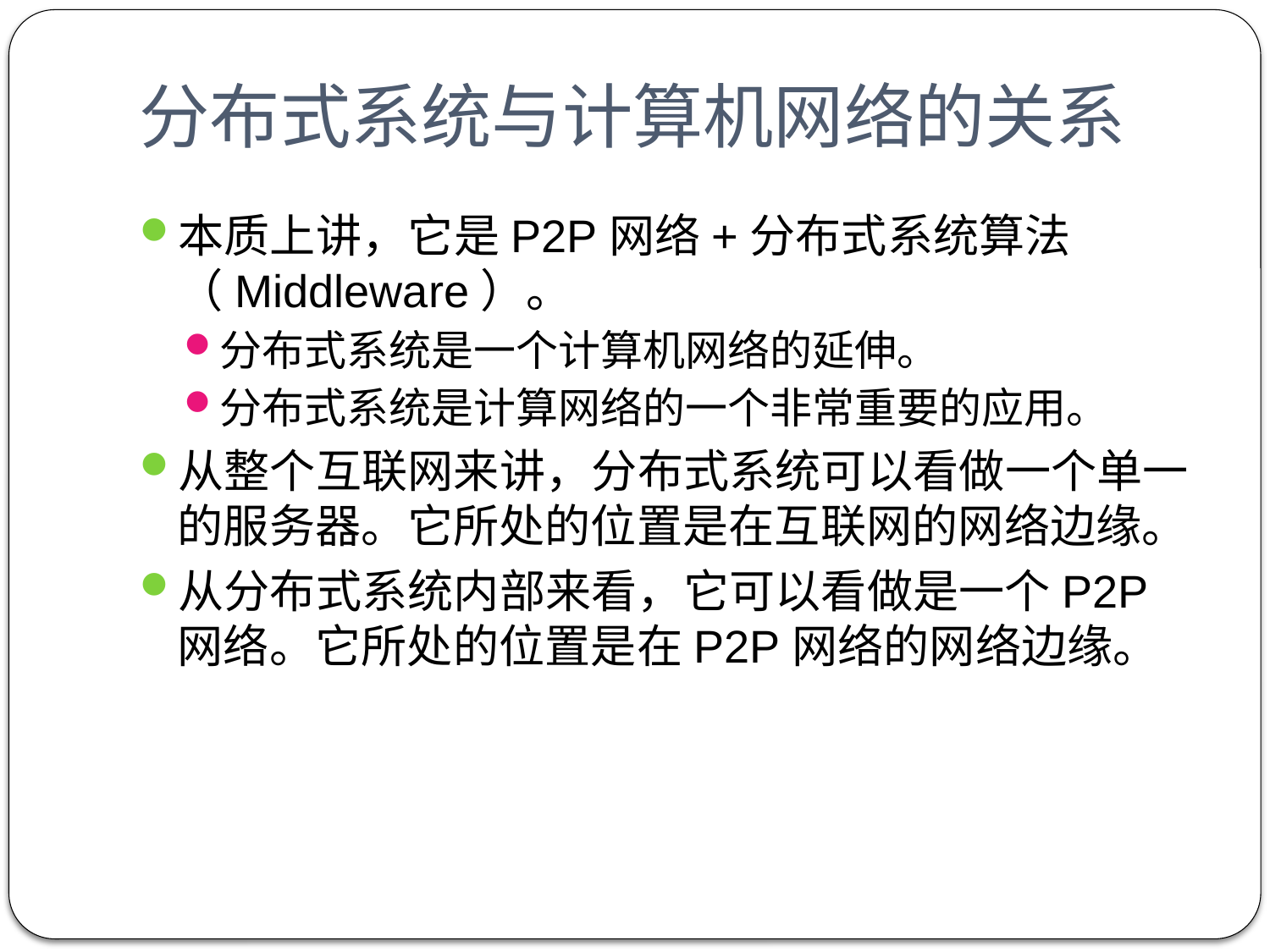

# 分布式系统与计算机网络的关系
本质上讲，它是P2P网络+分布式系统算法（Middleware）。
分布式系统是一个计算机网络的延伸。
分布式系统是计算网络的一个非常重要的应用。
从整个互联网来讲，分布式系统可以看做一个单一的服务器。它所处的位置是在互联网的网络边缘。
从分布式系统内部来看，它可以看做是一个P2P网络。它所处的位置是在P2P网络的网络边缘。